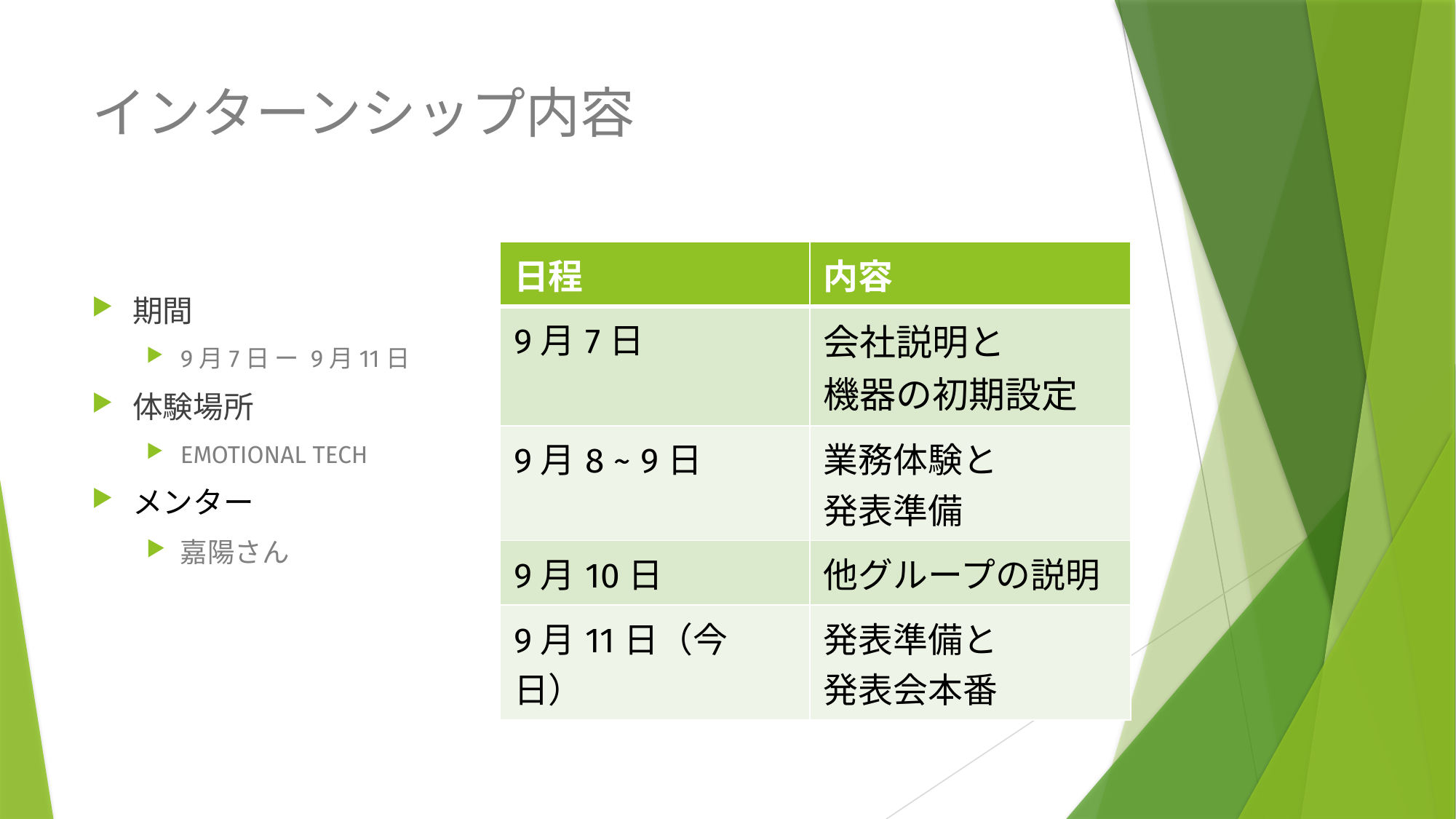

# インターンシップ内容
期間
9月7日 ー 9月11日
体験場所
EMOTIONAL TECH
メンター
嘉陽さん

| 日程 | 内容 |
| --- | --- |
| 9月7日 | 会社説明と 機器の初期設定 |
| 9月8 ~ 9日 | 業務体験と 発表準備 |
| 9月10日 | 他グループの説明 |
| 9月11日（今日） | 発表準備と 発表会本番 |